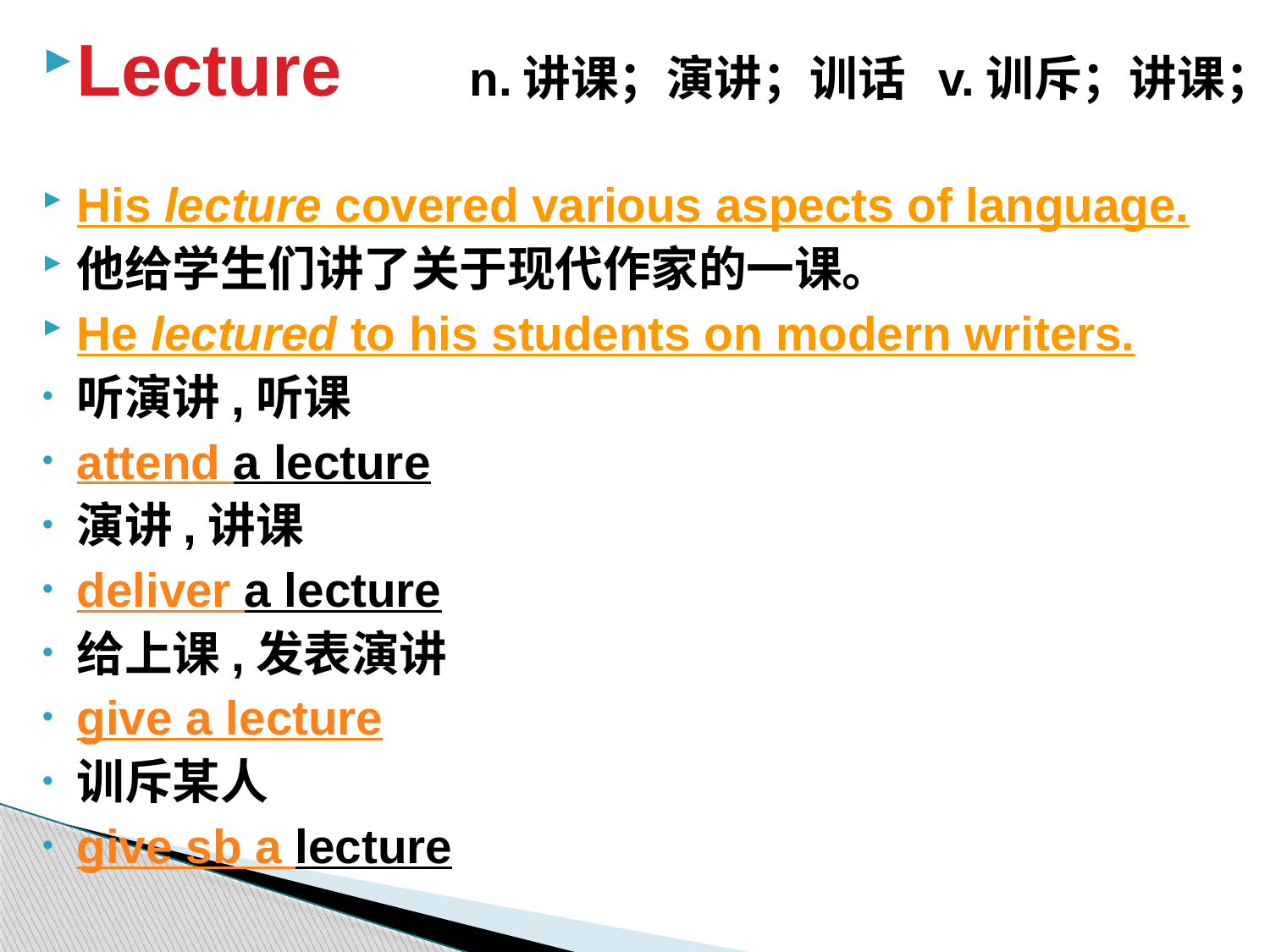

Lecture  　 n.讲课；演讲；训话  v.训斥；讲课；他的讲课涉及到语言诸方面的问题。
His lecture covered various aspects of language.
他给学生们讲了关于现代作家的一课。
He lectured to his students on modern writers.
听演讲,听课
attend a lecture
演讲,讲课
deliver a lecture
给上课,发表演讲
give a lecture
训斥某人
give sb a lecture